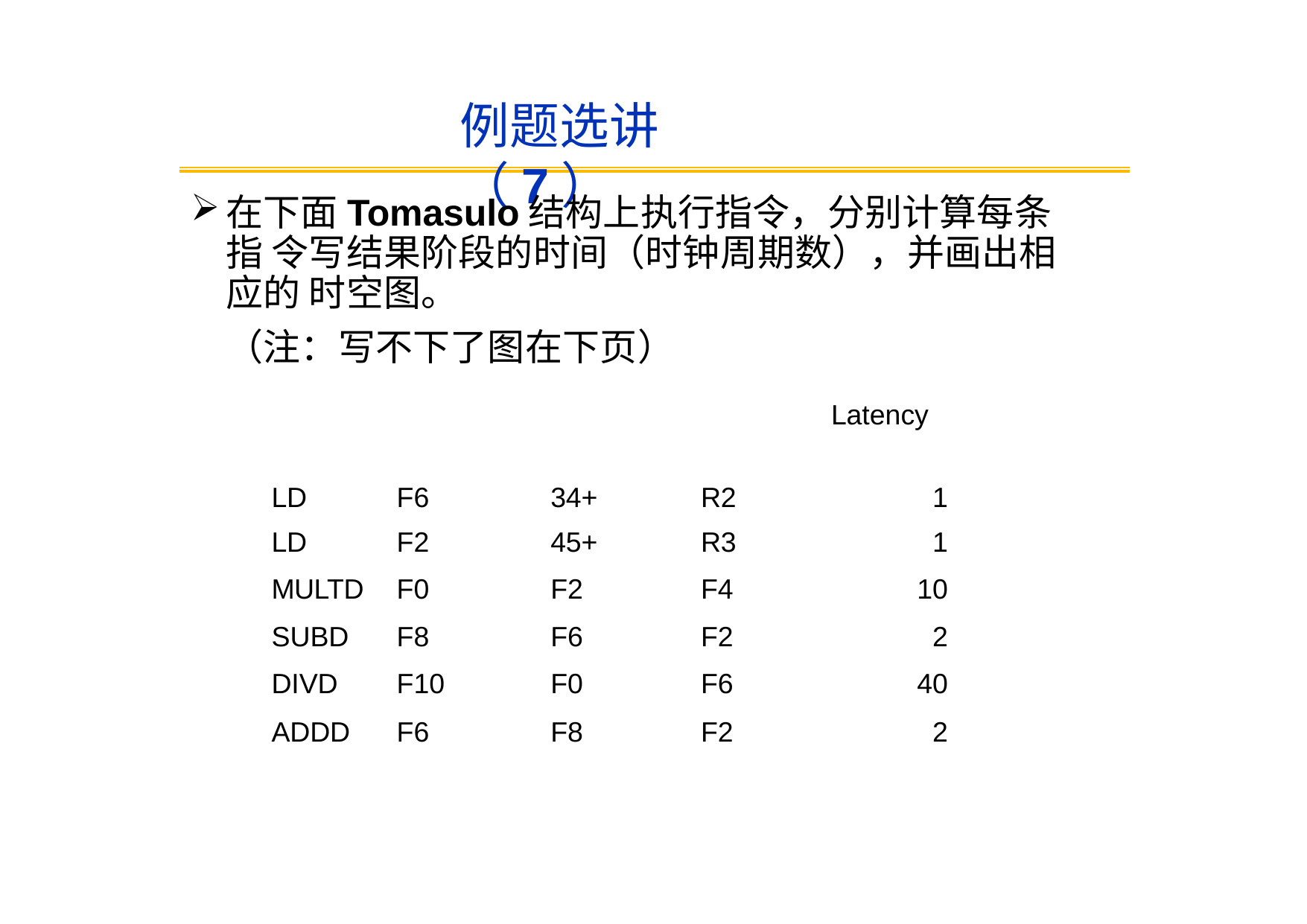

# 例题选讲（7）
在下面Tomasulo结构上执行指令，分别计算每条指 令写结果阶段的时间（时钟周期数），并画出相应的 时空图。
（注：写不下了图在下页）
Latency
| LD | F6 | 34+ | R2 | 1 |
| --- | --- | --- | --- | --- |
| LD | F2 | 45+ | R3 | 1 |
| MULTD | F0 | F2 | F4 | 10 |
| SUBD | F8 | F6 | F2 | 2 |
| DIVD | F10 | F0 | F6 | 40 |
| ADDD | F6 | F8 | F2 | 2 |